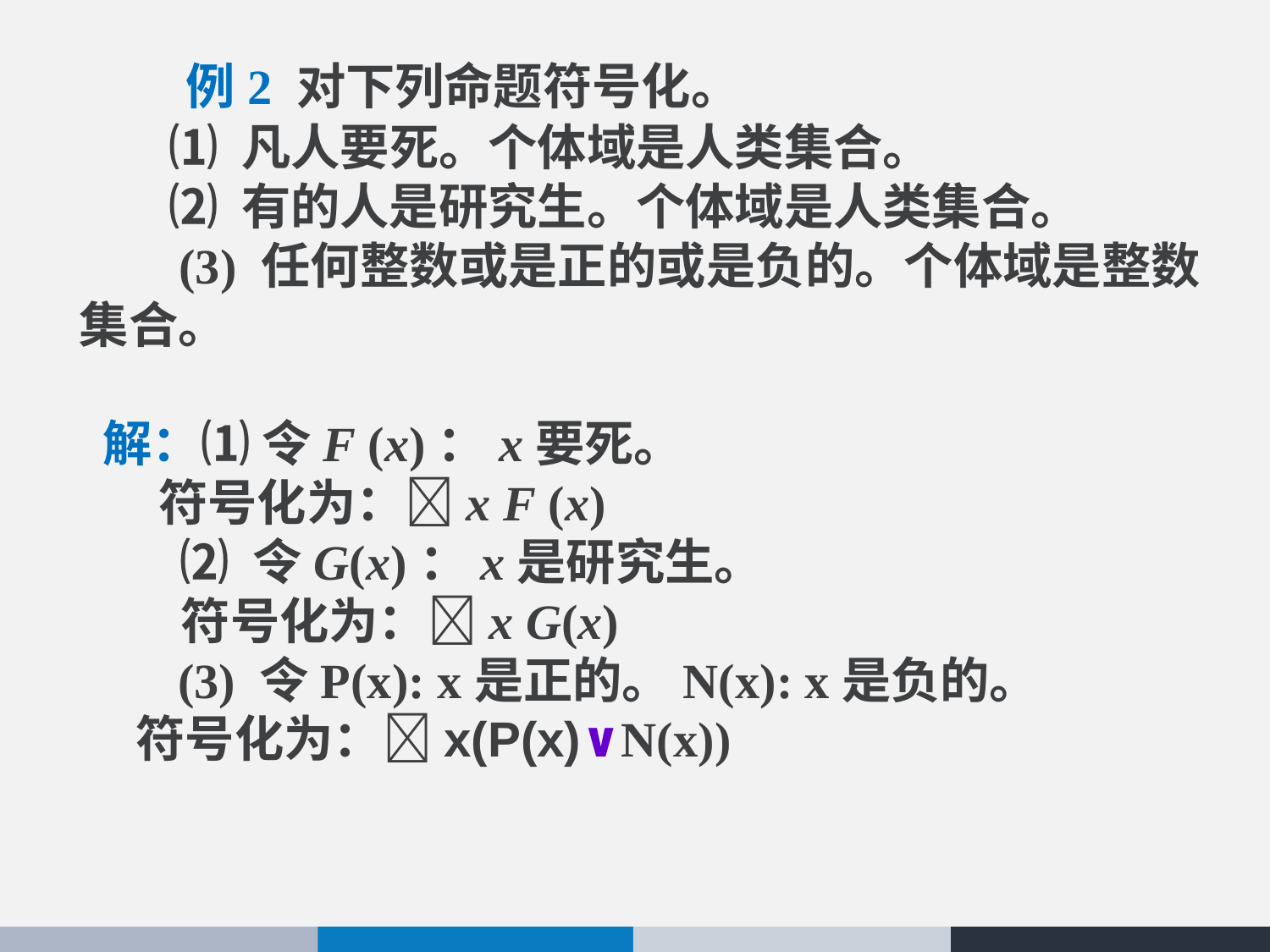

例2 对下列命题符号化。
        ⑴ 凡人要死。个体域是人类集合。
        ⑵ 有的人是研究生。个体域是人类集合。
        (3) 任何整数或是正的或是负的。个体域是整数集合。

 解：⑴ 令F (x)：x要死。
      符号化为：∀x F (x)
         ⑵ 令G(x)：x是研究生。
        符号化为：∃x G(x)
        (3) 令P(x): x是正的。N(x): x是负的。
    符号化为：∀x(P(x)∨N(x))